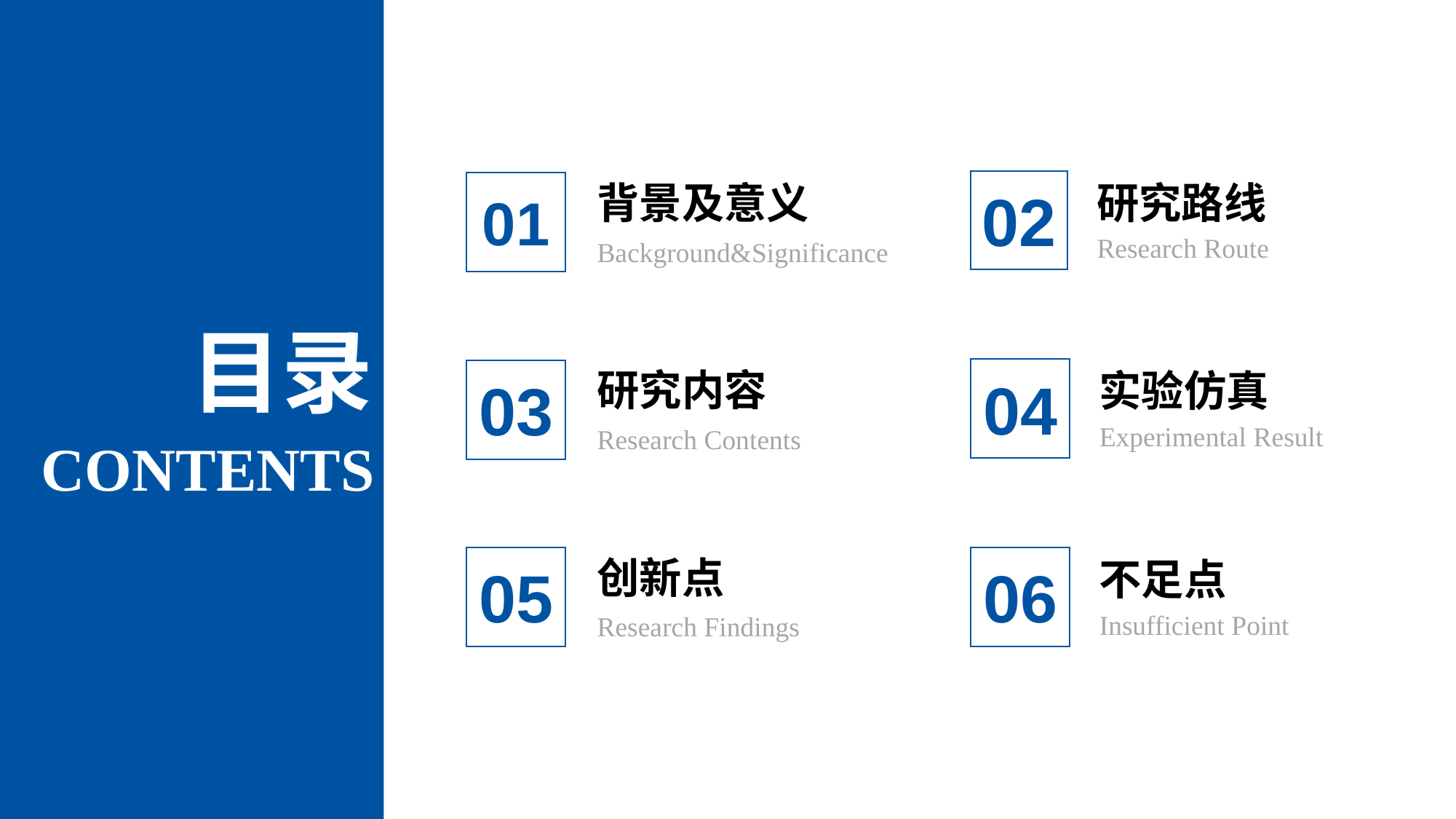

背景及意义
Background&Significance

01
研究路线
Research Route

02
目录
研究内容
Research Contents

03
实验仿真
Experimental Result

04
CONTENTS
创新点
Research Findings

05
不足点
Insufficient Point

06